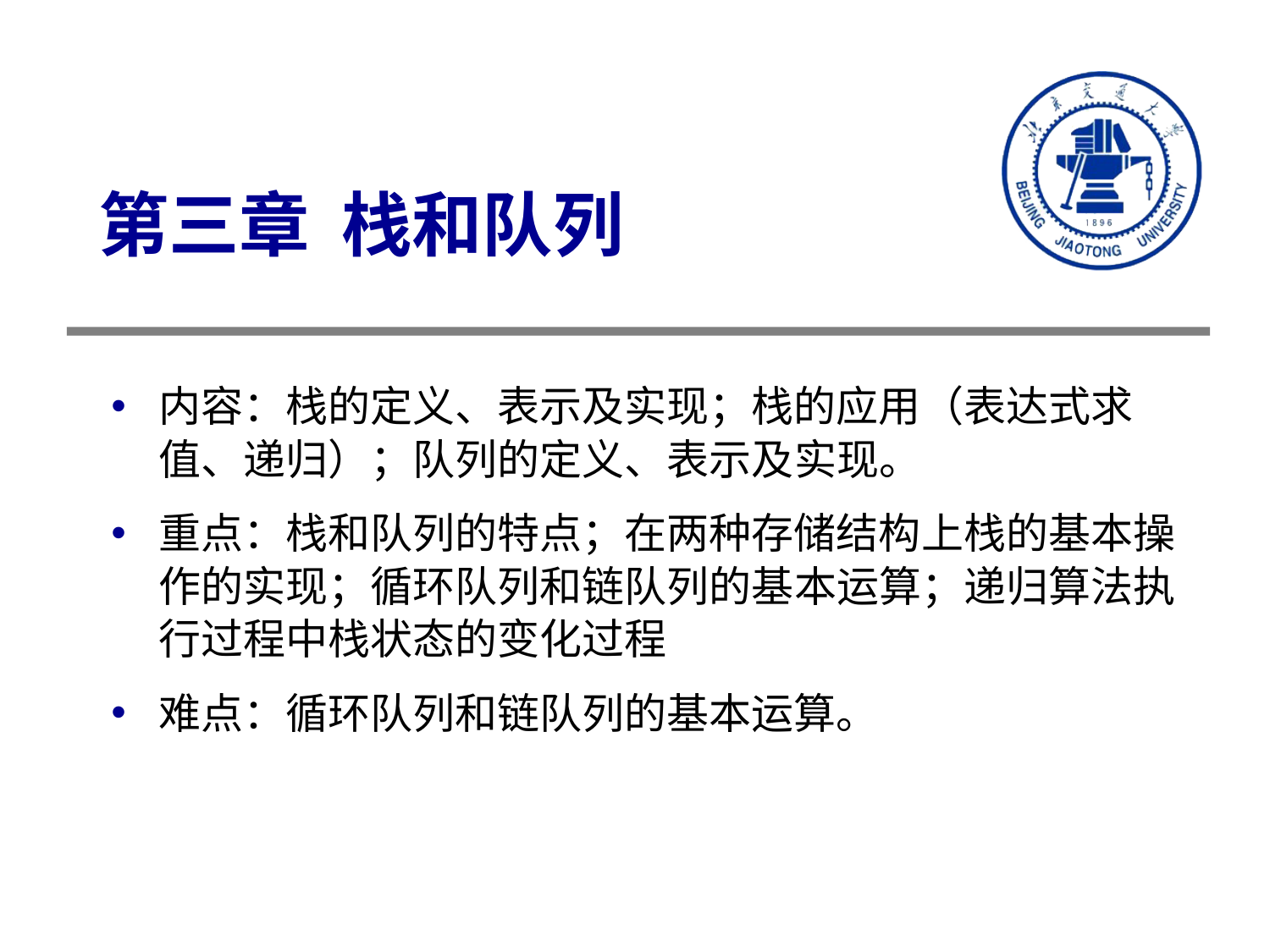

# 第三章  栈和队列
内容：栈的定义、表示及实现；栈的应用（表达式求值、递归）；队列的定义、表示及实现。
重点：栈和队列的特点；在两种存储结构上栈的基本操作的实现；循环队列和链队列的基本运算；递归算法执行过程中栈状态的变化过程
难点：循环队列和链队列的基本运算。